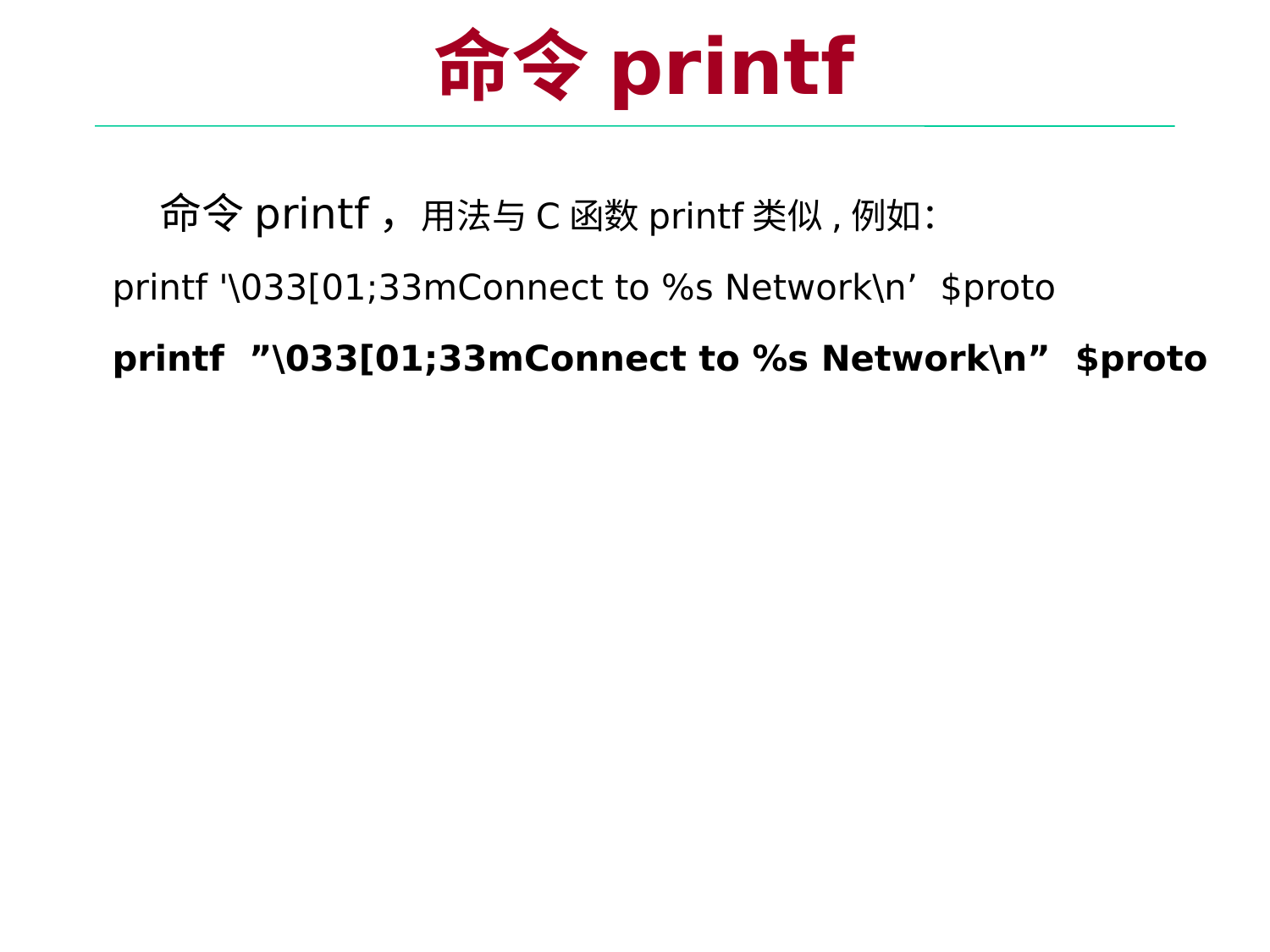

命令printf
命令printf，用法与C函数printf类似,例如：
printf '\033[01;33mConnect to %s Network\n’  $proto
printf  ”\033[01;33mConnect to %s Network\n”  $proto